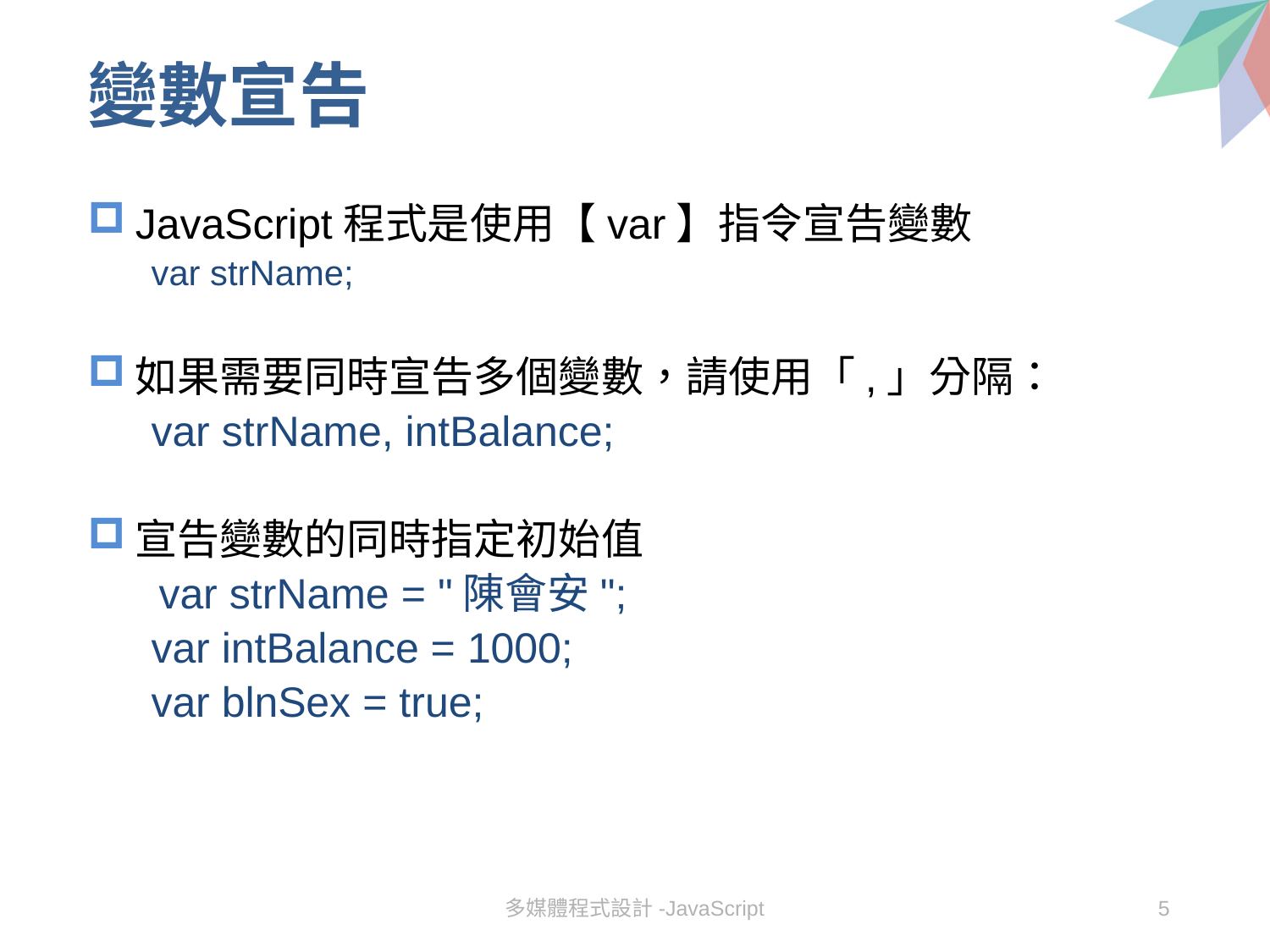

# 變數宣告
JavaScript程式是使用【var】指令宣告變數
var strName;

如果需要同時宣告多個變數，請使用「,」分隔：
var strName, intBalance;

宣告變數的同時指定初始值
      var strName = "陳會安";
var intBalance = 1000;
var blnSex = true;
多媒體程式設計-JavaScript
5